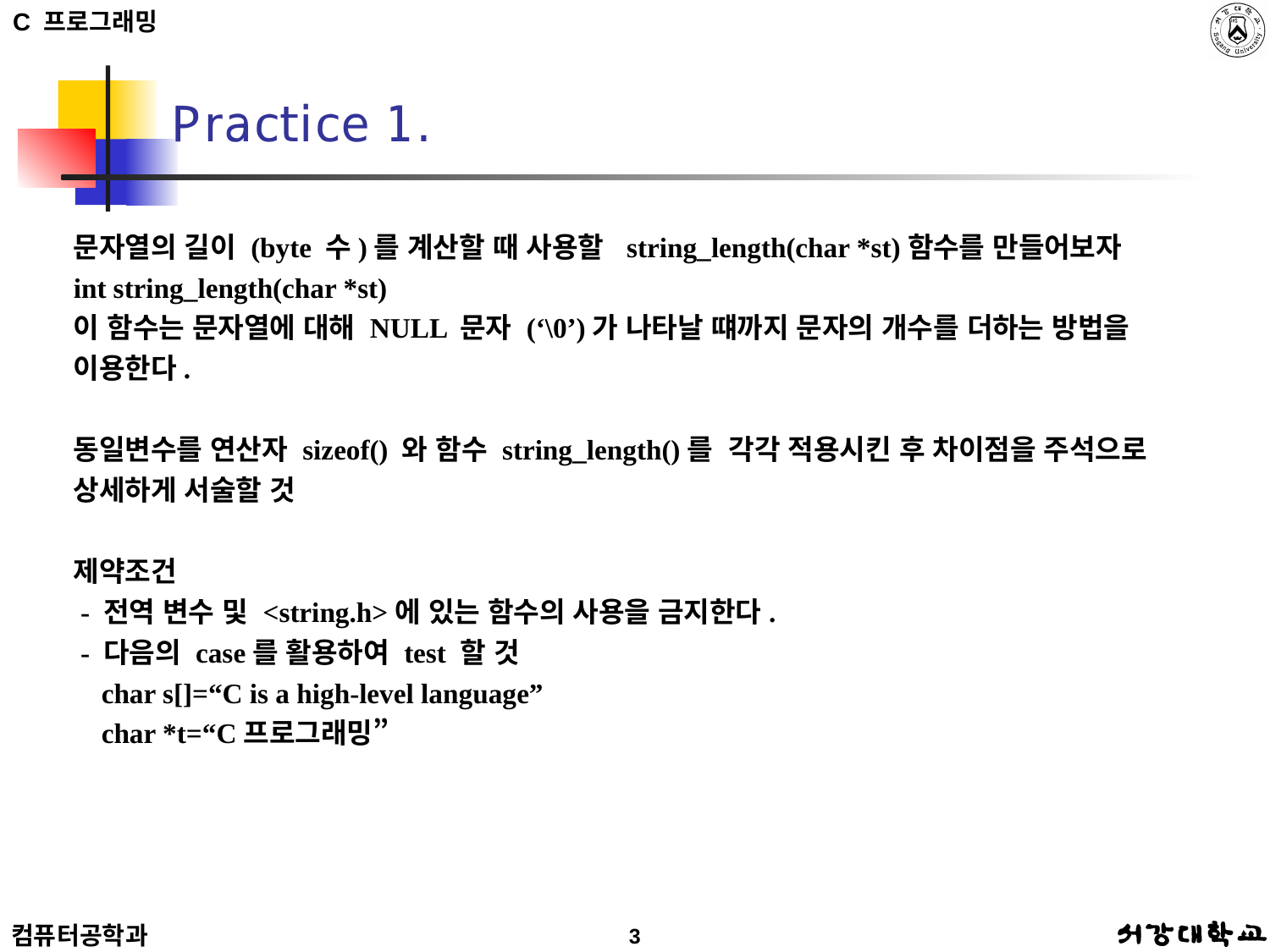

# Practice 1.
문자열의 길이 (byte 수)를 계산할 때 사용할  string_length(char *st)함수를 만들어보자
int string_length(char *st)
이 함수는 문자열에 대해 NULL 문자 (‘\0’)가 나타날 떄까지 문자의 개수를 더하는 방법을 이용한다.

동일변수를 연산자 sizeof() 와 함수 string_length()를  각각 적용시킨 후 차이점을 주석으로 상세하게 서술할 것

제약조건
 - 전역 변수 및 <string.h>에 있는 함수의 사용을 금지한다.
 - 다음의 case를 활용하여 test 할 것
    char s[]=“C is a high-level language”
    char *t=“C프로그래밍”

3